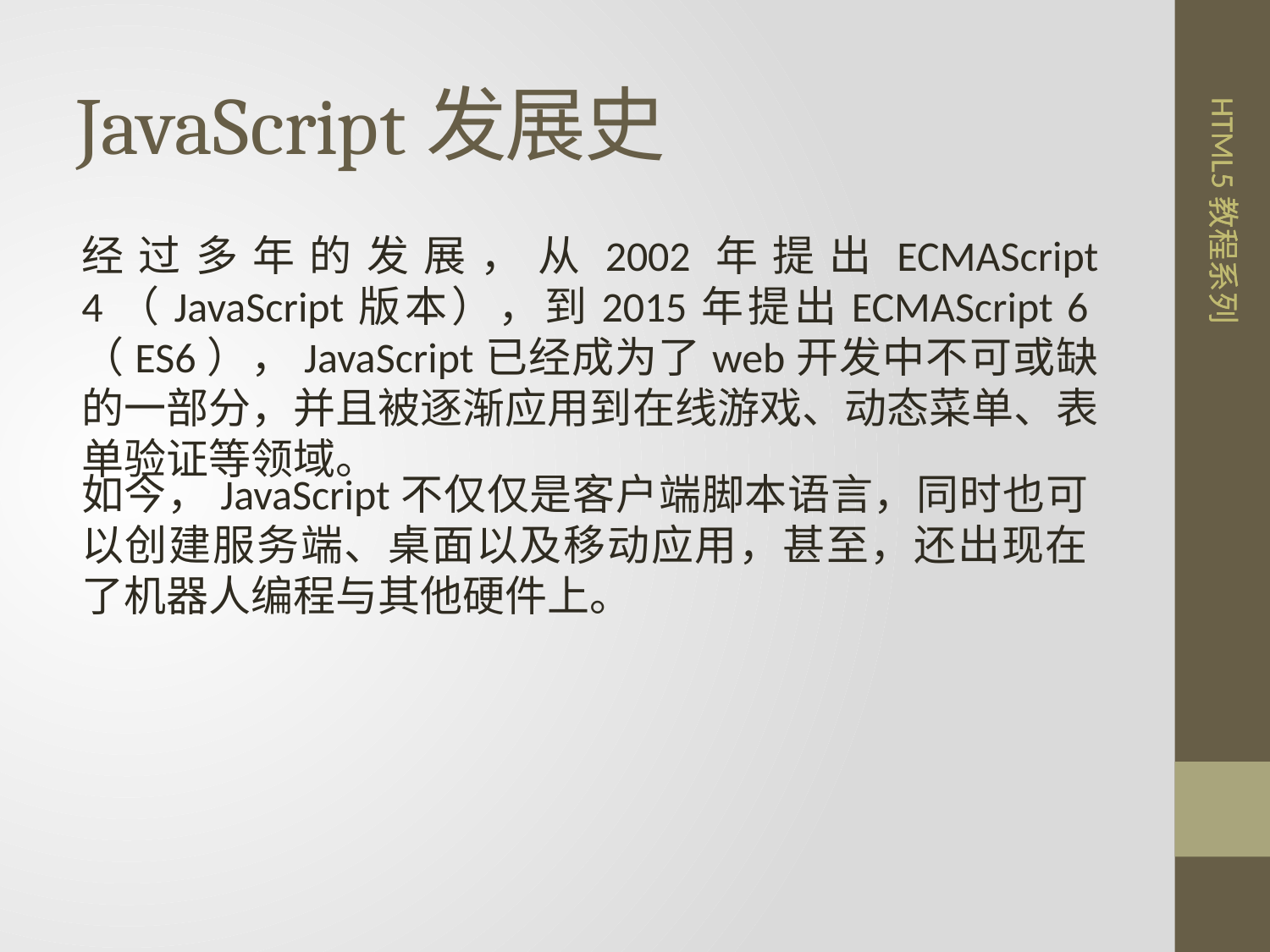

# JavaScript发展史
经过多年的发展，从2002年提出ECMAScript 4（JavaScript版本），到2015年提出ECMAScript 6（ES6），JavaScript已经成为了web开发中不可或缺的一部分，并且被逐渐应用到在线游戏、动态菜单、表单验证等领域。
如今，JavaScript不仅仅是客户端脚本语言，同时也可以创建服务端、桌面以及移动应用，甚至，还出现在了机器人编程与其他硬件上。